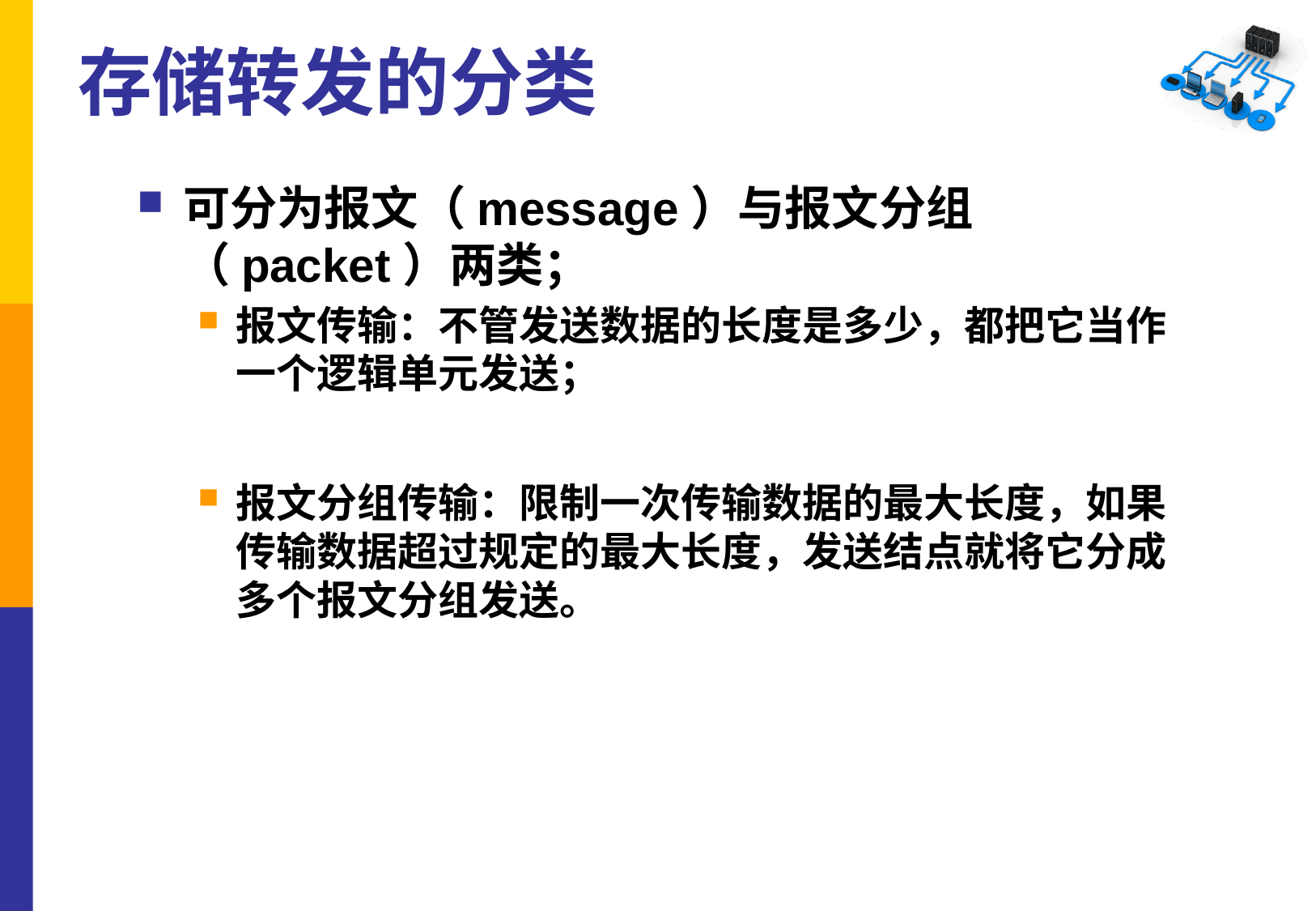

存储转发的分类
可分为报文（message）与报文分组（packet）两类；
报文传输：不管发送数据的长度是多少，都把它当作一个逻辑单元发送；

报文分组传输：限制一次传输数据的最大长度，如果传输数据超过规定的最大长度，发送结点就将它分成多个报文分组发送。